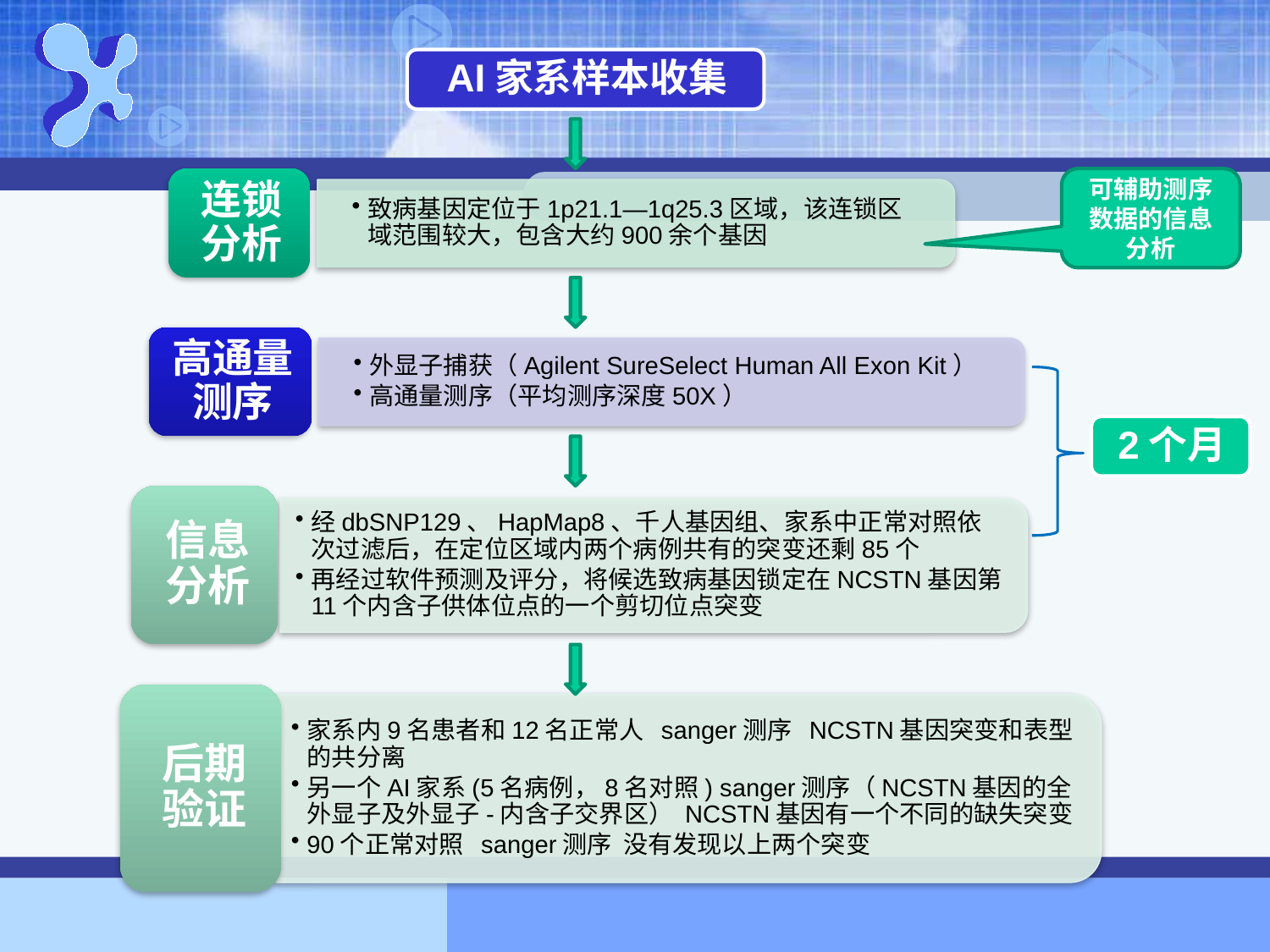

AI家系样本收集

致病基因定位于1p21.1—1q25.3区域，该连锁区域范围较大，包含大约900余个基因
连锁分析
可辅助测序数据的信息分析

外显子捕获（Agilent SureSelect Human All Exon Kit）
高通量测序（平均测序深度50X）
高通量测序

2个月

经dbSNP129、HapMap8、千人基因组、家系中正常对照依次过滤后，在定位区域内两个病例共有的突变还剩85个
再经过软件预测及评分，将候选致病基因锁定在NCSTN基因第11个内含子供体位点的一个剪切位点突变
信息分析

家系内9名患者和12名正常人  sanger测序  NCSTN基因突变和表型的共分离
另一个AI家系(5名病例，8名对照) sanger测序（NCSTN基因的全外显子及外显子-内含子交界区） NCSTN基因有一个不同的缺失突变
90个正常对照  sanger测序  没有发现以上两个突变
后期验证